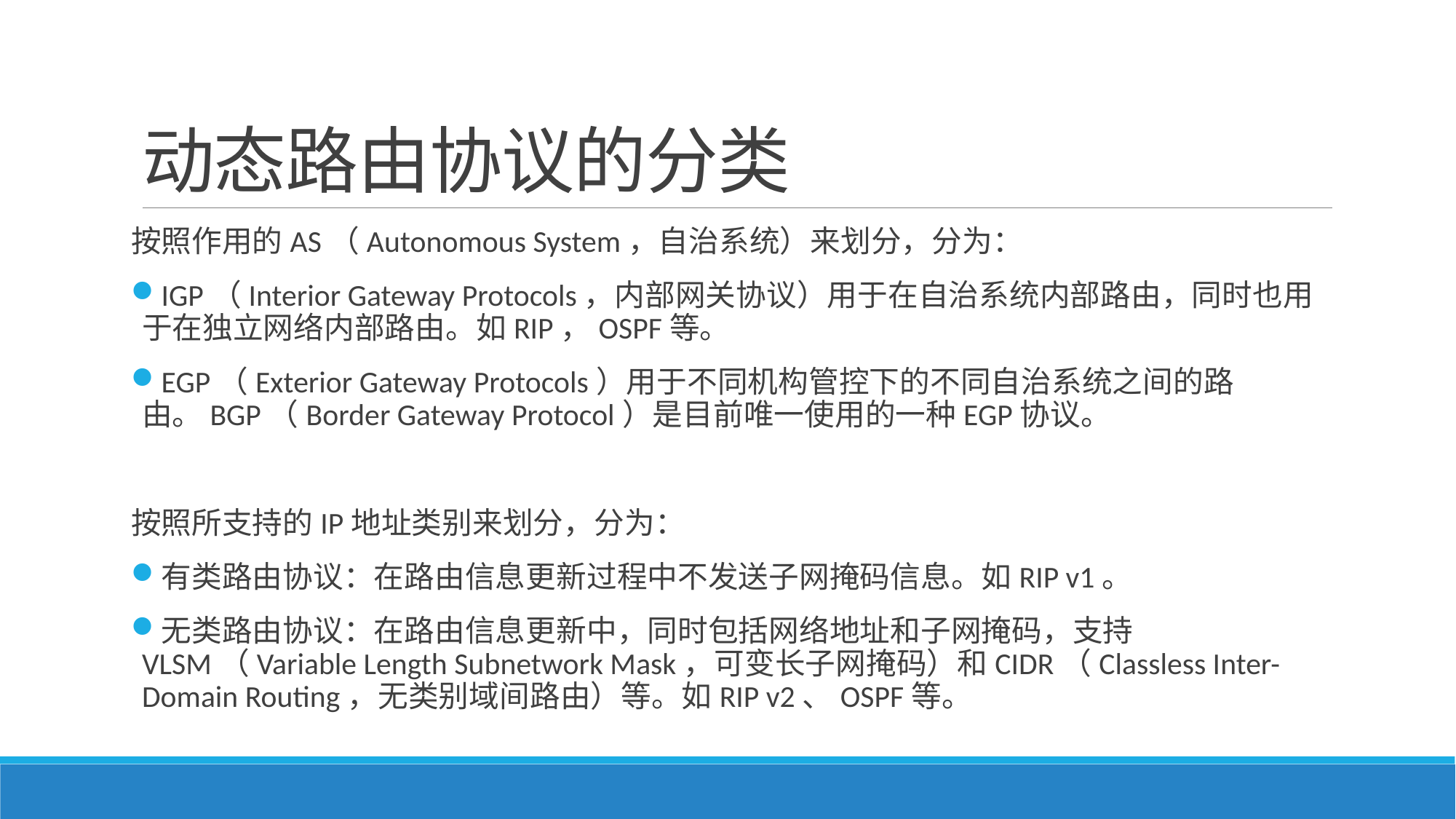

# 动态路由协议的分类
按照作用的AS（Autonomous System，自治系统）来划分，分为：
IGP（Interior Gateway Protocols，内部网关协议）用于在自治系统内部路由，同时也用于在独立网络内部路由。如RIP，OSPF等。
EGP（Exterior Gateway Protocols）用于不同机构管控下的不同自治系统之间的路由。BGP（Border Gateway Protocol）是目前唯一使用的一种EGP协议。

按照所支持的IP地址类别来划分，分为：
有类路由协议：在路由信息更新过程中不发送子网掩码信息。如RIP v1。
无类路由协议：在路由信息更新中，同时包括网络地址和子网掩码，支持VLSM（Variable Length Subnetwork Mask，可变长子网掩码）和CIDR（Classless Inter-Domain Routing，无类别域间路由）等。如RIP v2、OSPF等。